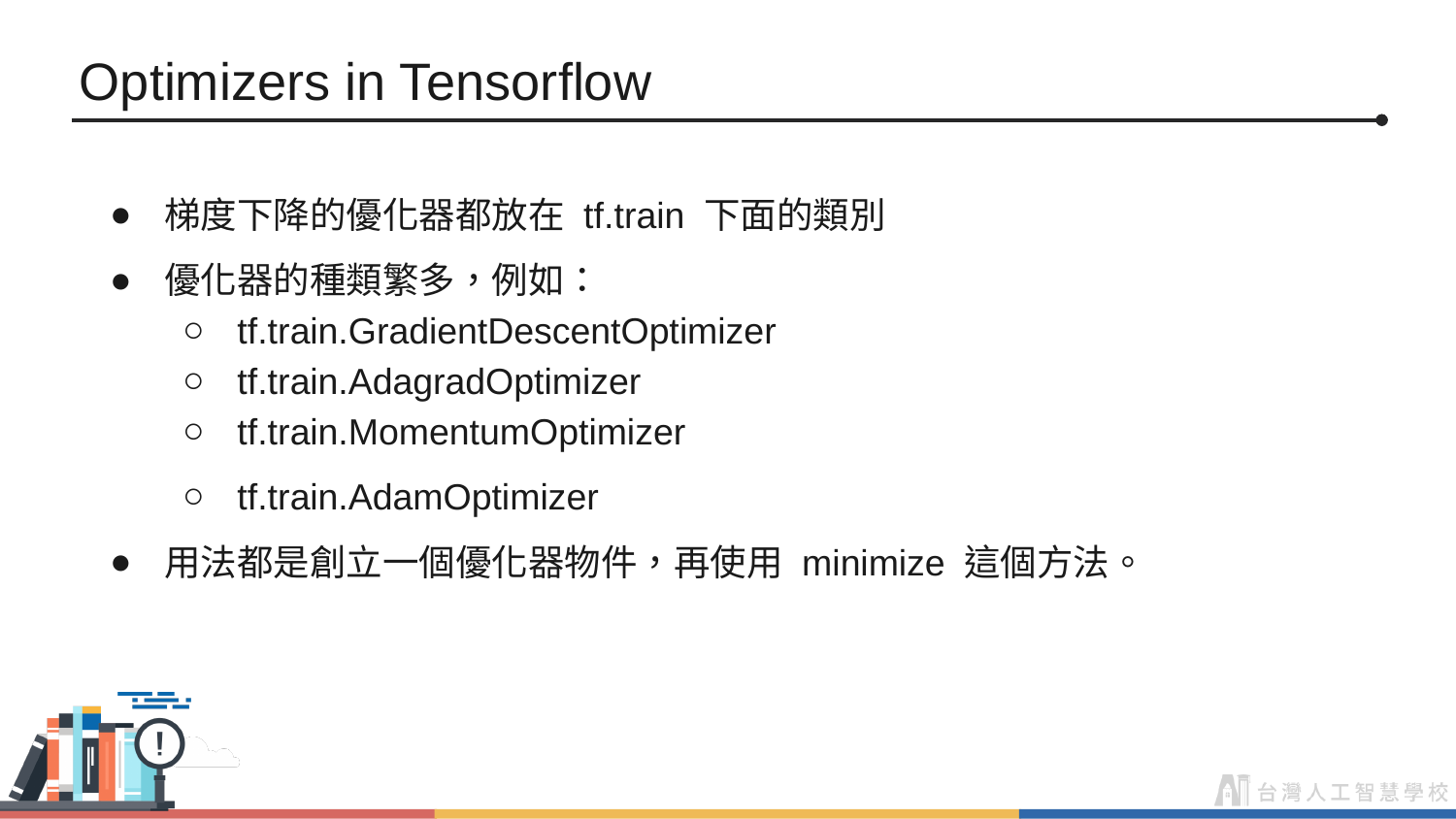

# Optimizers in Tensorflow
梯度下降的優化器都放在 tf.train 下面的類別
優化器的種類繁多，例如：
tf.train.GradientDescentOptimizer
tf.train.AdagradOptimizer
tf.train.MomentumOptimizer
tf.train.AdamOptimizer
用法都是創立一個優化器物件，再使用 minimize 這個方法。